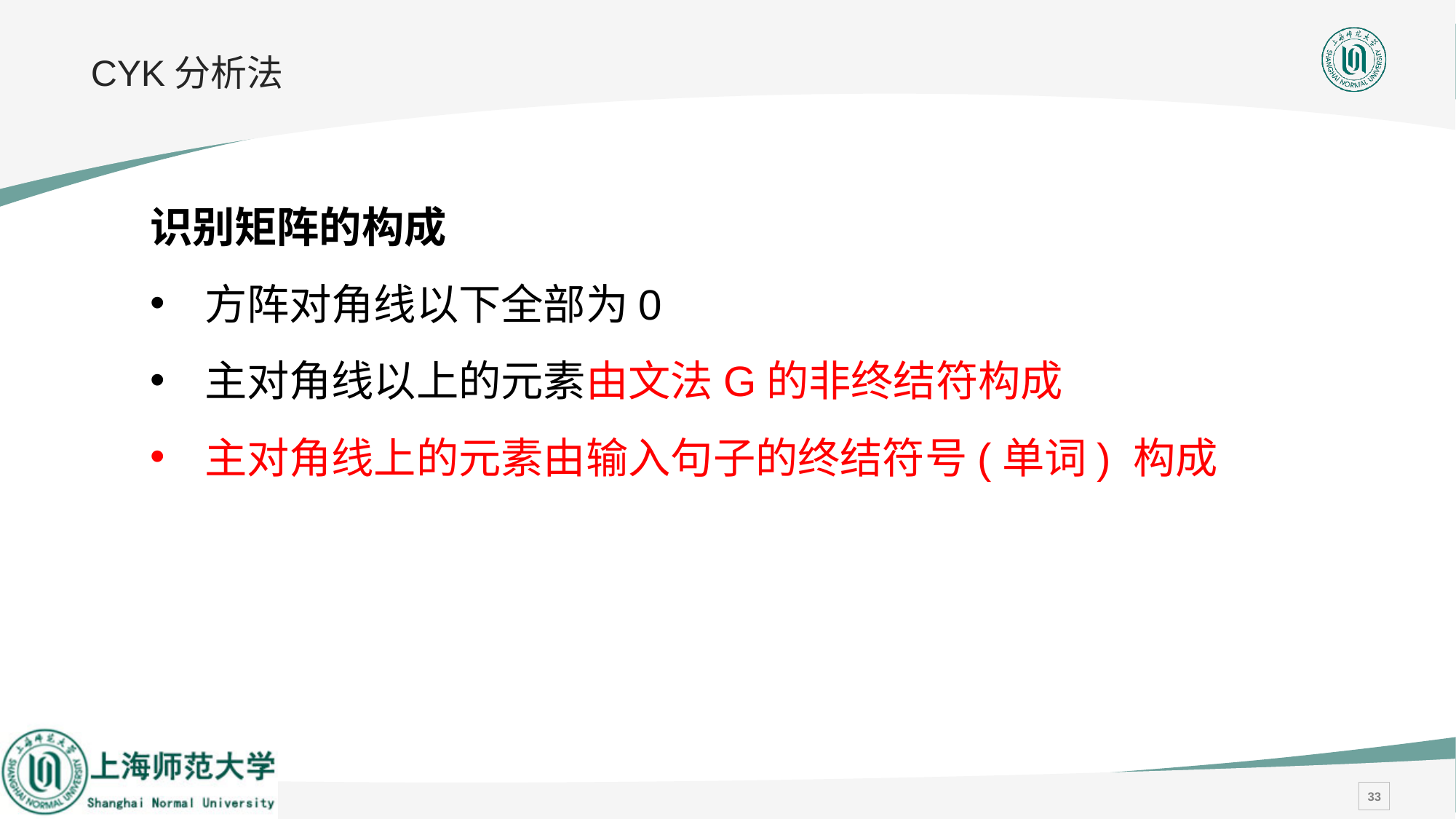

# CYK分析法
识别矩阵的构成
方阵对角线以下全部为0
主对角线以上的元素由文法G的非终结符构成
主对角线上的元素由输入句子的终结符号(单词) 构成